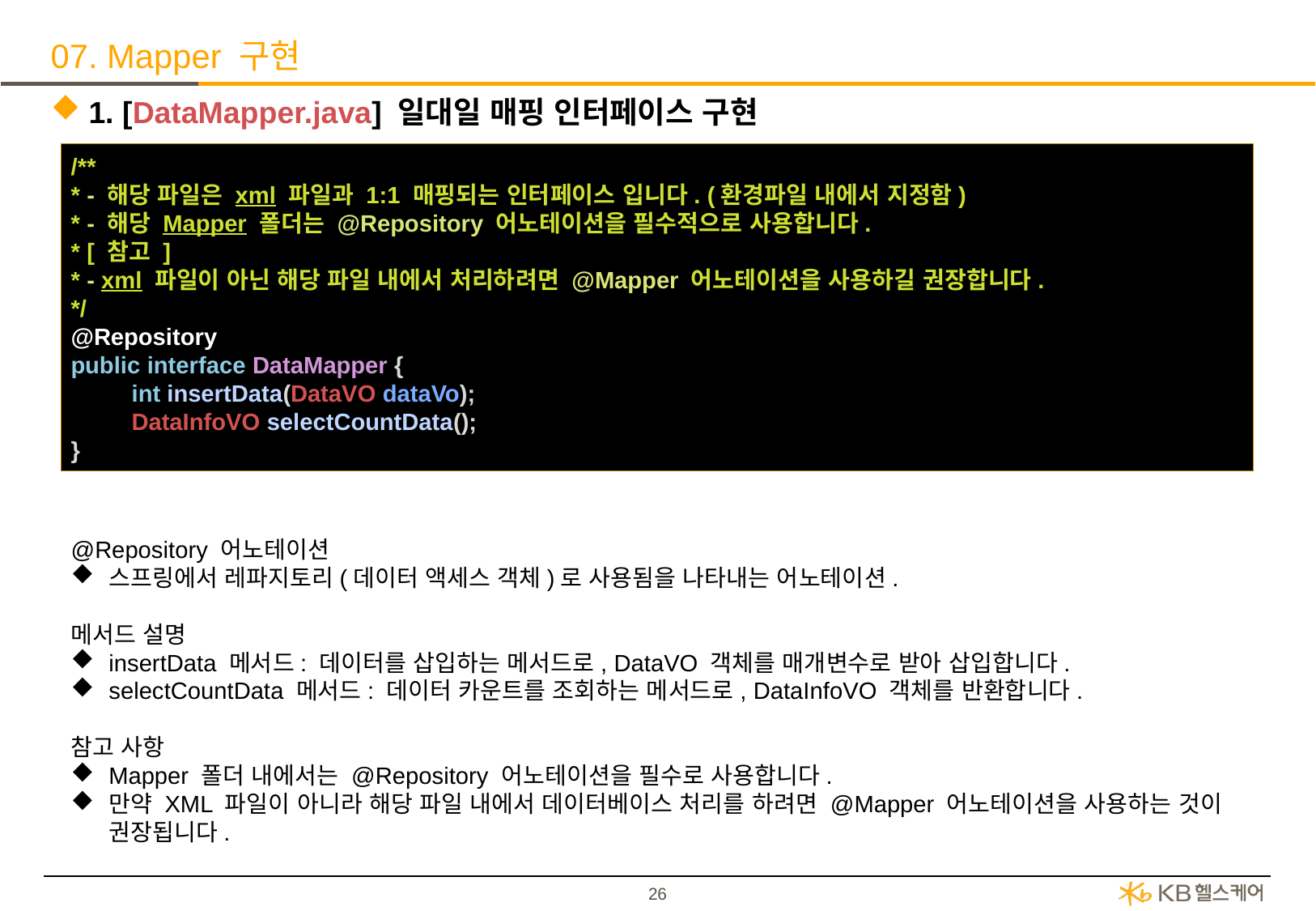

# 07. Mapper 구현
1. [DataMapper.java] 일대일 매핑 인터페이스 구현

/**
* - 해당 파일은 xml 파일과 1:1 매핑되는 인터페이스 입니다. (환경파일 내에서 지정함)
* - 해당 Mapper 폴더는 @Repository 어노테이션을 필수적으로 사용합니다.
* [ 참고 ]
* - xml 파일이 아닌 해당 파일 내에서 처리하려면 @Mapper 어노테이션을 사용하길 권장합니다.
*/
@Repository
public interface DataMapper {
int insertData(DataVO dataVo);
DataInfoVO selectCountData();
}
@Repository 어노테이션
스프링에서 레파지토리(데이터 액세스 객체)로 사용됨을 나타내는 어노테이션.

메서드 설명
insertData 메서드: 데이터를 삽입하는 메서드로, DataVO 객체를 매개변수로 받아 삽입합니다.
selectCountData 메서드: 데이터 카운트를 조회하는 메서드로, DataInfoVO 객체를 반환합니다.

참고 사항
Mapper 폴더 내에서는 @Repository 어노테이션을 필수로 사용합니다.
만약 XML 파일이 아니라 해당 파일 내에서 데이터베이스 처리를 하려면 @Mapper 어노테이션을 사용하는 것이 권장됩니다.